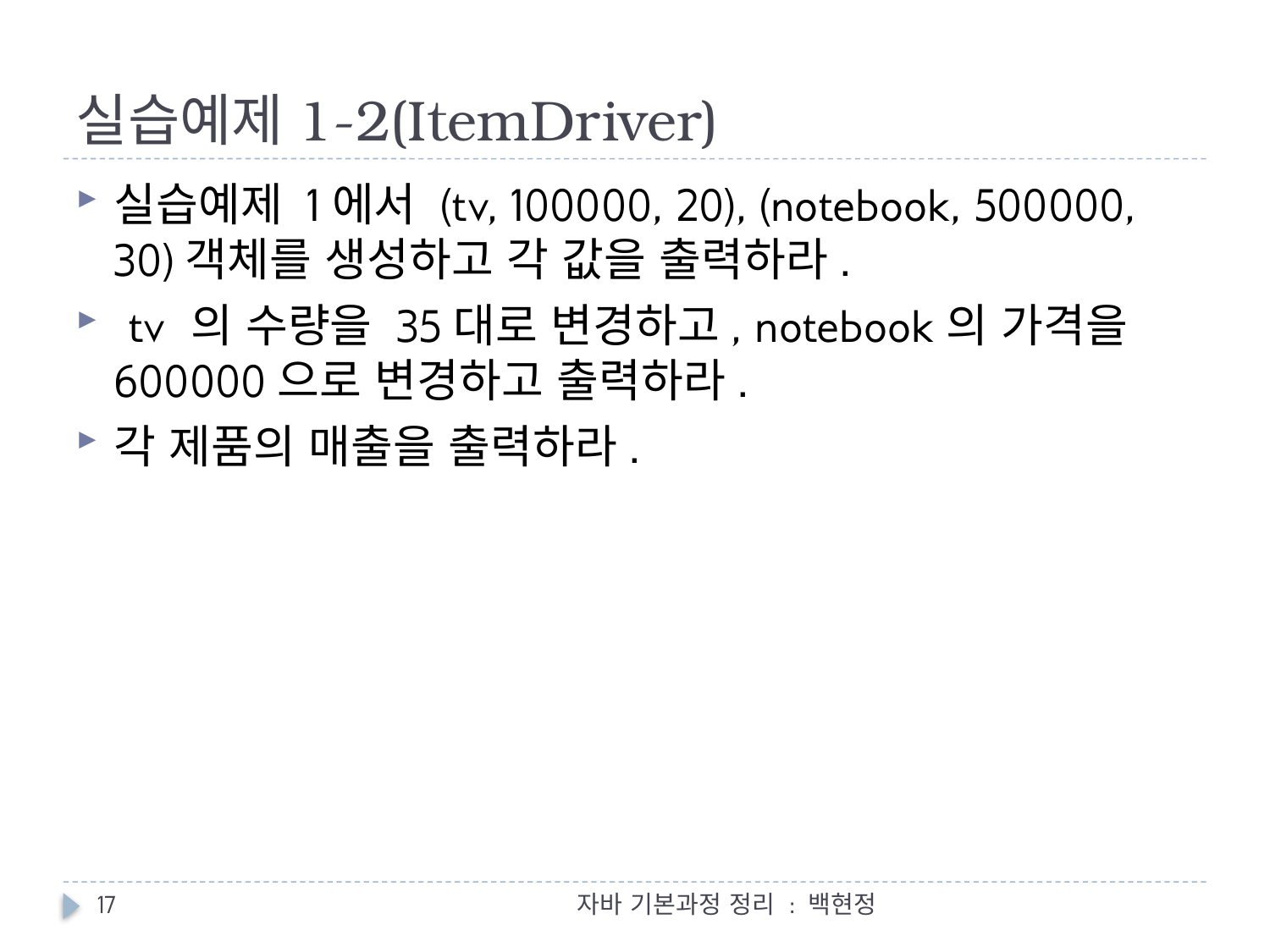

# 실습예제1-2(ItemDriver)
실습예제 1에서 (tv, 100000, 20), (notebook, 500000, 30)객체를 생성하고 각 값을 출력하라.
 tv 의 수량을 35대로 변경하고, notebook의 가격을 600000으로 변경하고 출력하라.
각 제품의 매출을 출력하라.
17
자바 기본과정 정리 : 백현정